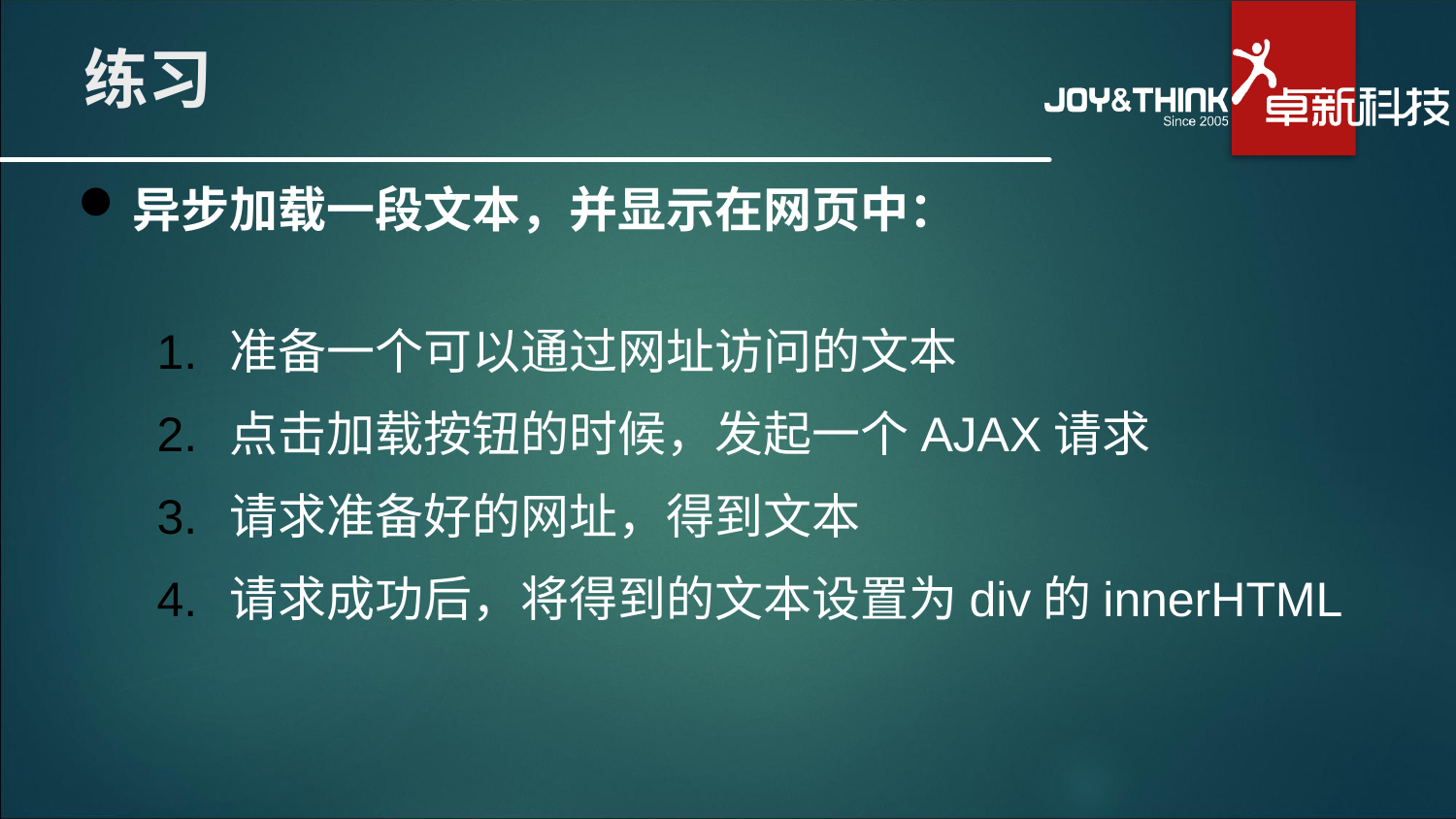

# 练习
异步加载一段文本，并显示在网页中：
准备一个可以通过网址访问的文本
点击加载按钮的时候，发起一个AJAX请求
请求准备好的网址，得到文本
请求成功后，将得到的文本设置为div的innerHTML